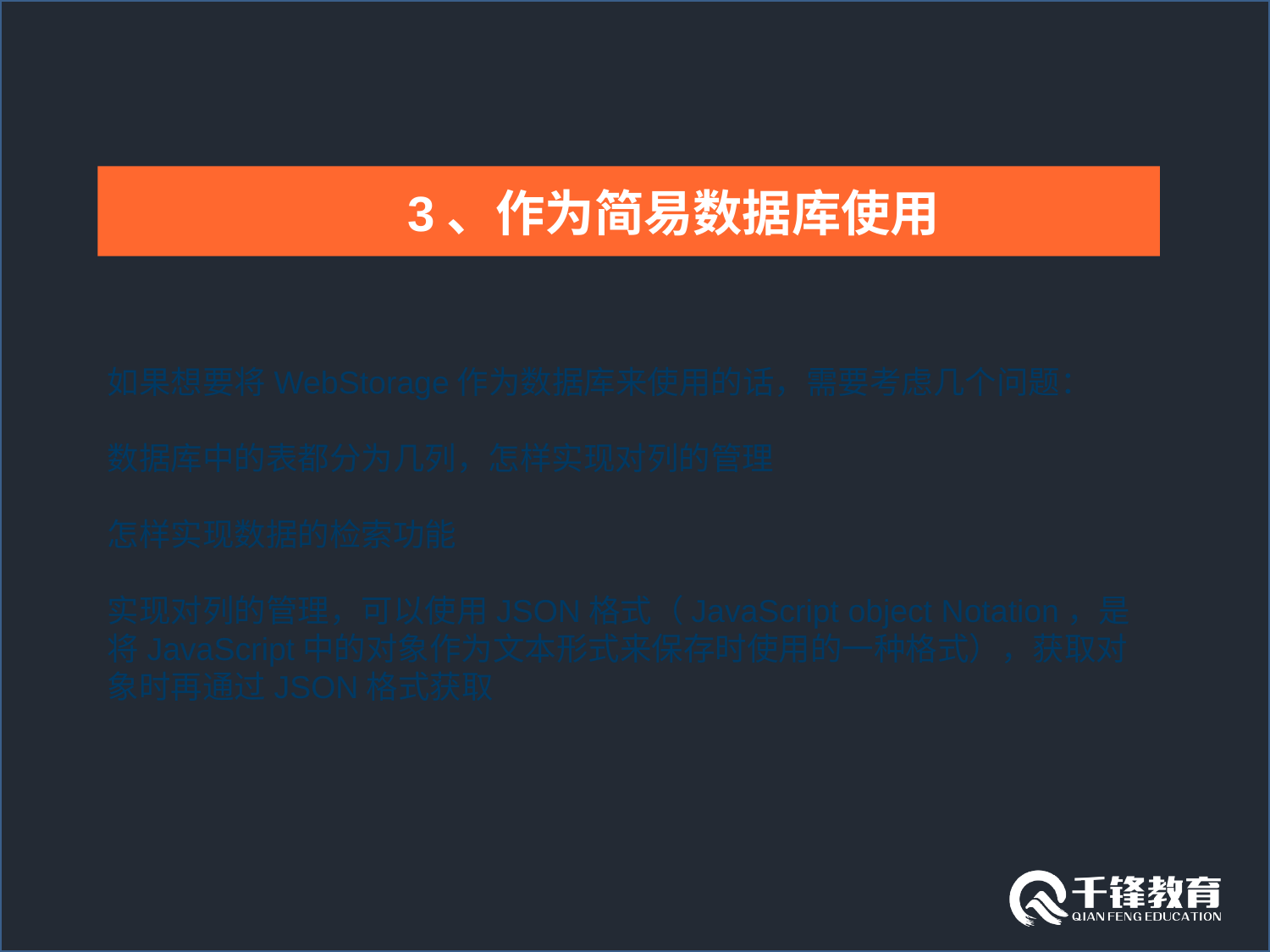

3、作为简易数据库使用
如果想要将WebStorage作为数据库来使用的话，需要考虑几个问题：

数据库中的表都分为几列，怎样实现对列的管理

怎样实现数据的检索功能

实现对列的管理，可以使用JSON格式（JavaScript object Notation，是将JavaScript中的对象作为文本形式来保存时使用的一种格式），获取对象时再通过JSON格式获取